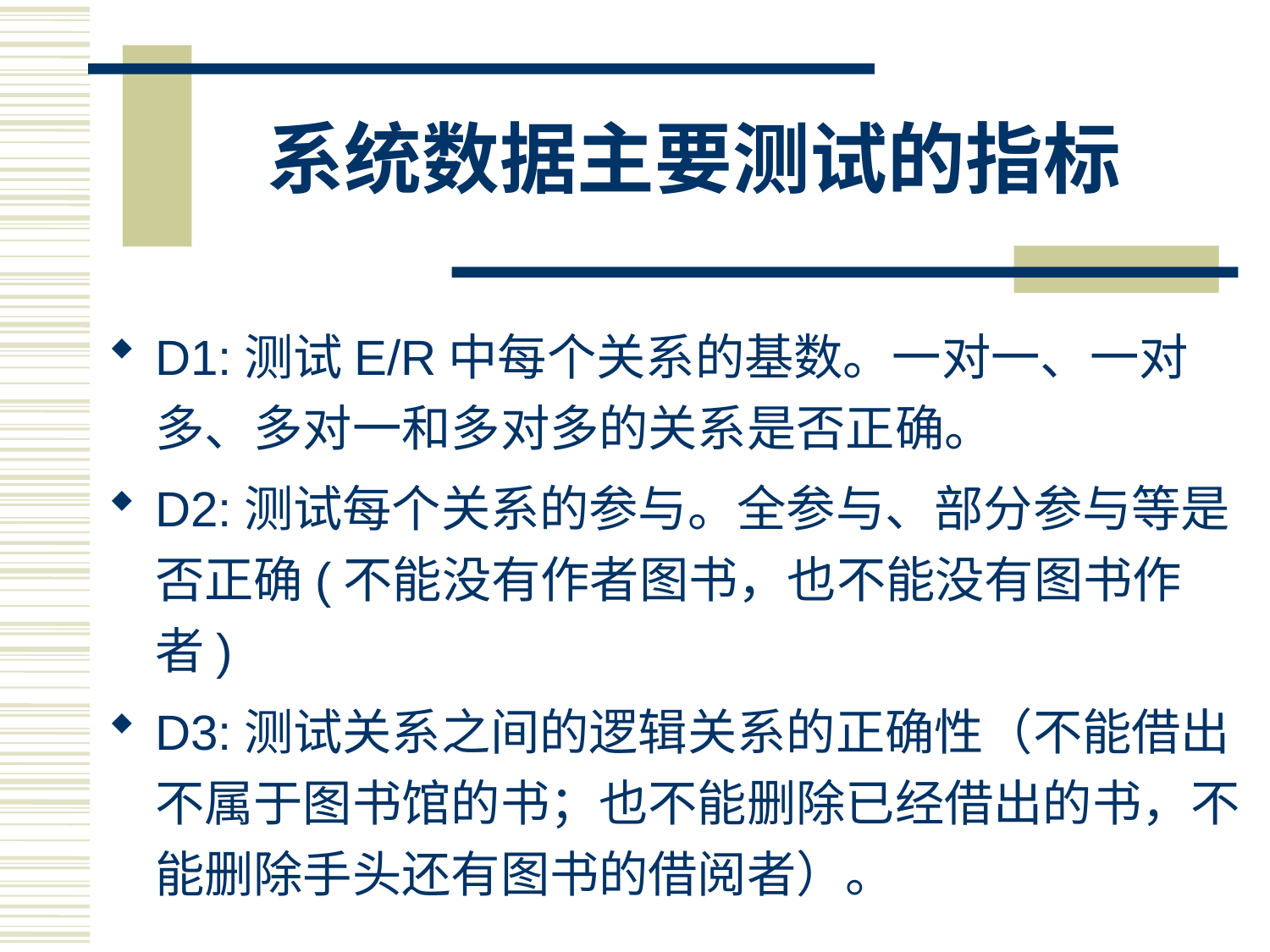

# 系统数据主要测试的指标
D1:测试E/R中每个关系的基数。一对一、一对多、多对一和多对多的关系是否正确。
D2:测试每个关系的参与。全参与、部分参与等是否正确(不能没有作者图书，也不能没有图书作者)
D3:测试关系之间的逻辑关系的正确性（不能借出不属于图书馆的书；也不能删除已经借出的书，不能删除手头还有图书的借阅者）。